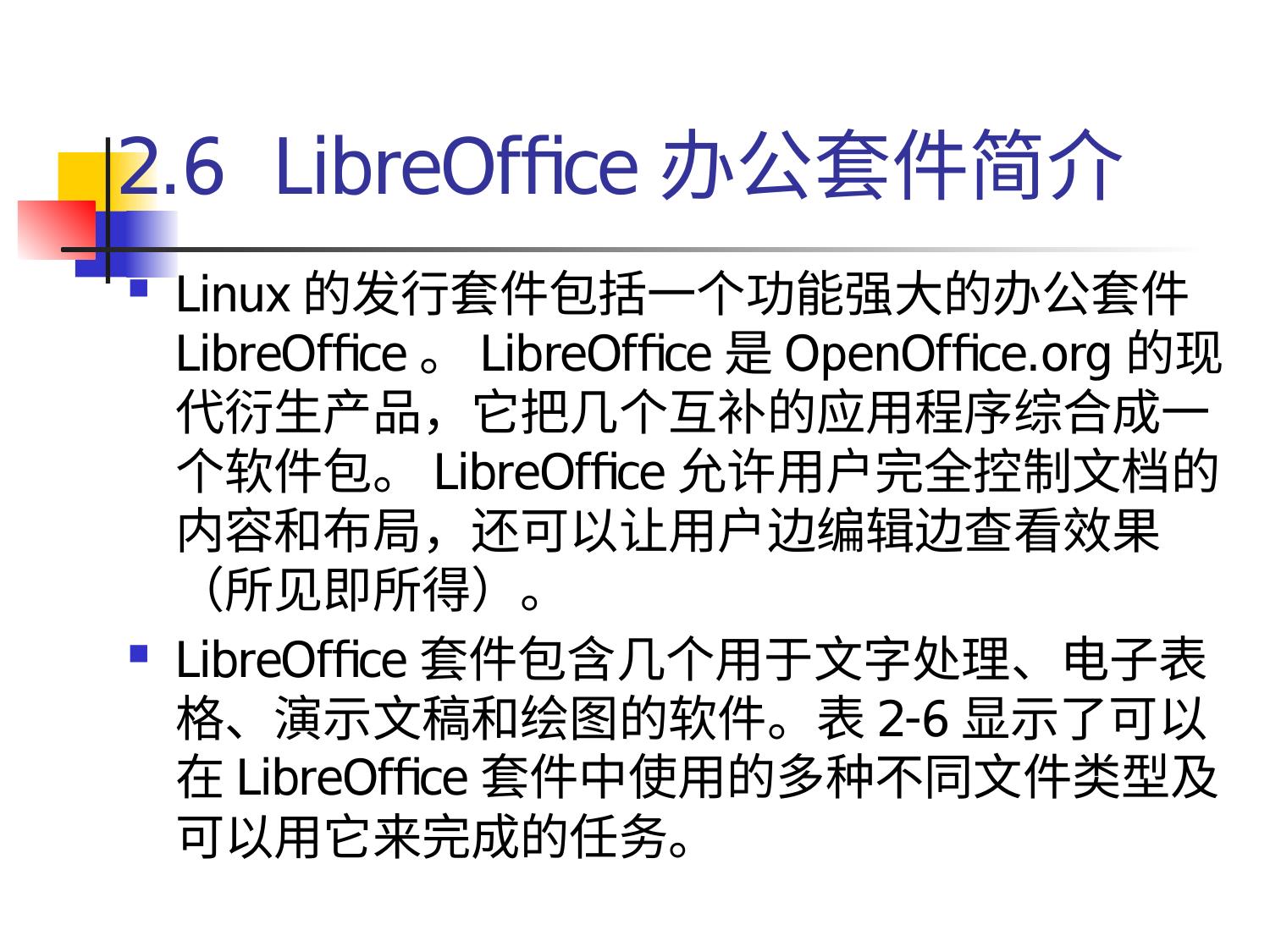

# 2.6  LibreOffice办公套件简介
Linux的发行套件包括一个功能强大的办公套件LibreOffice。LibreOffice是OpenOffice.org的现代衍生产品，它把几个互补的应用程序综合成一个软件包。LibreOffice允许用户完全控制文档的内容和布局，还可以让用户边编辑边查看效果（所见即所得）。
LibreOffice套件包含几个用于文字处理、电子表格、演示文稿和绘图的软件。表2-6显示了可以在LibreOffice套件中使用的多种不同文件类型及可以用它来完成的任务。